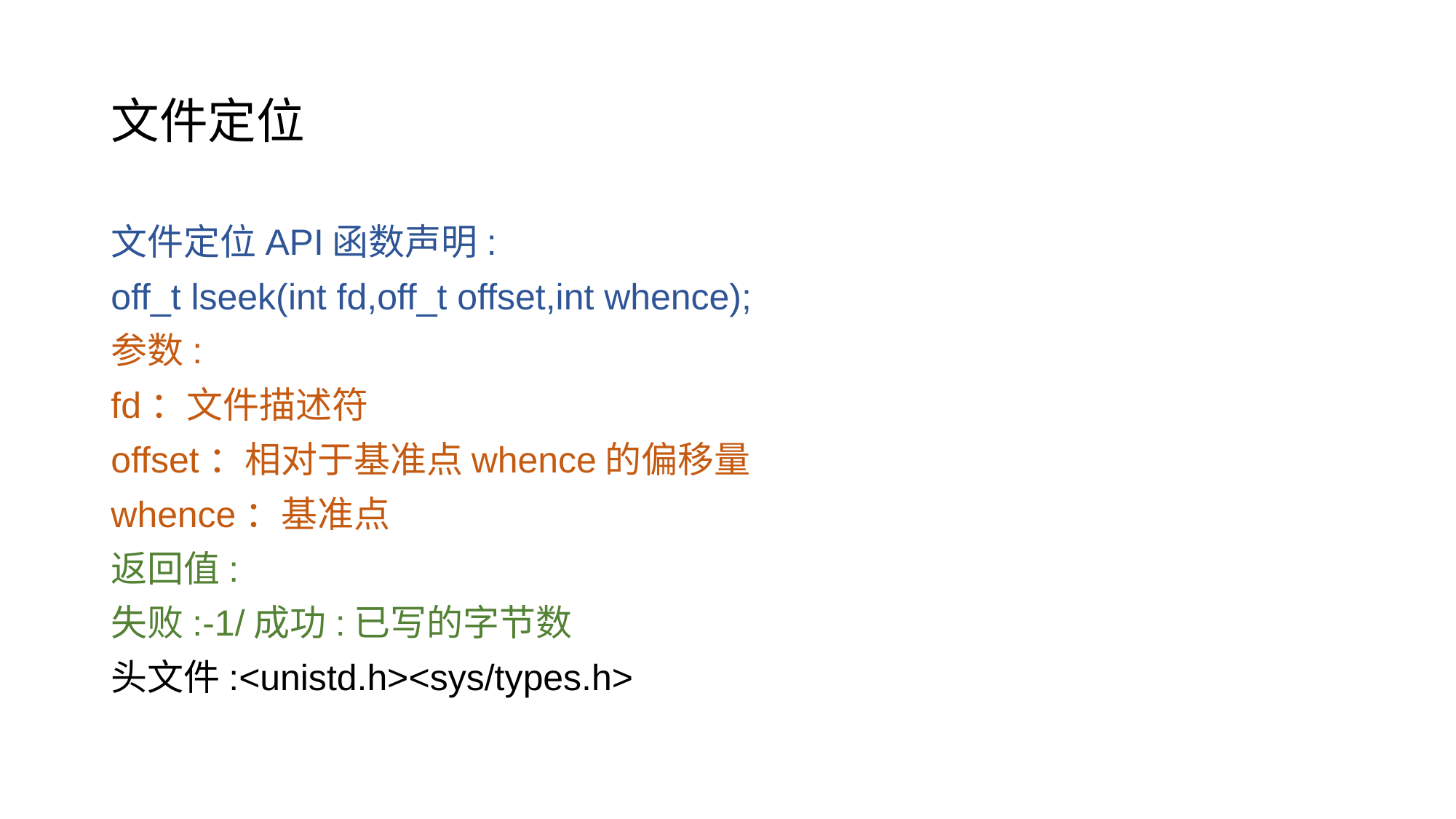

# 文件定位
文件定位API函数声明:
off_t lseek(int fd,off_t offset,int whence);
参数:
fd：文件描述符
offset：相对于基准点whence的偏移量
whence：基准点
返回值:
失败:-1/成功:已写的字节数
头文件:<unistd.h><sys/types.h>